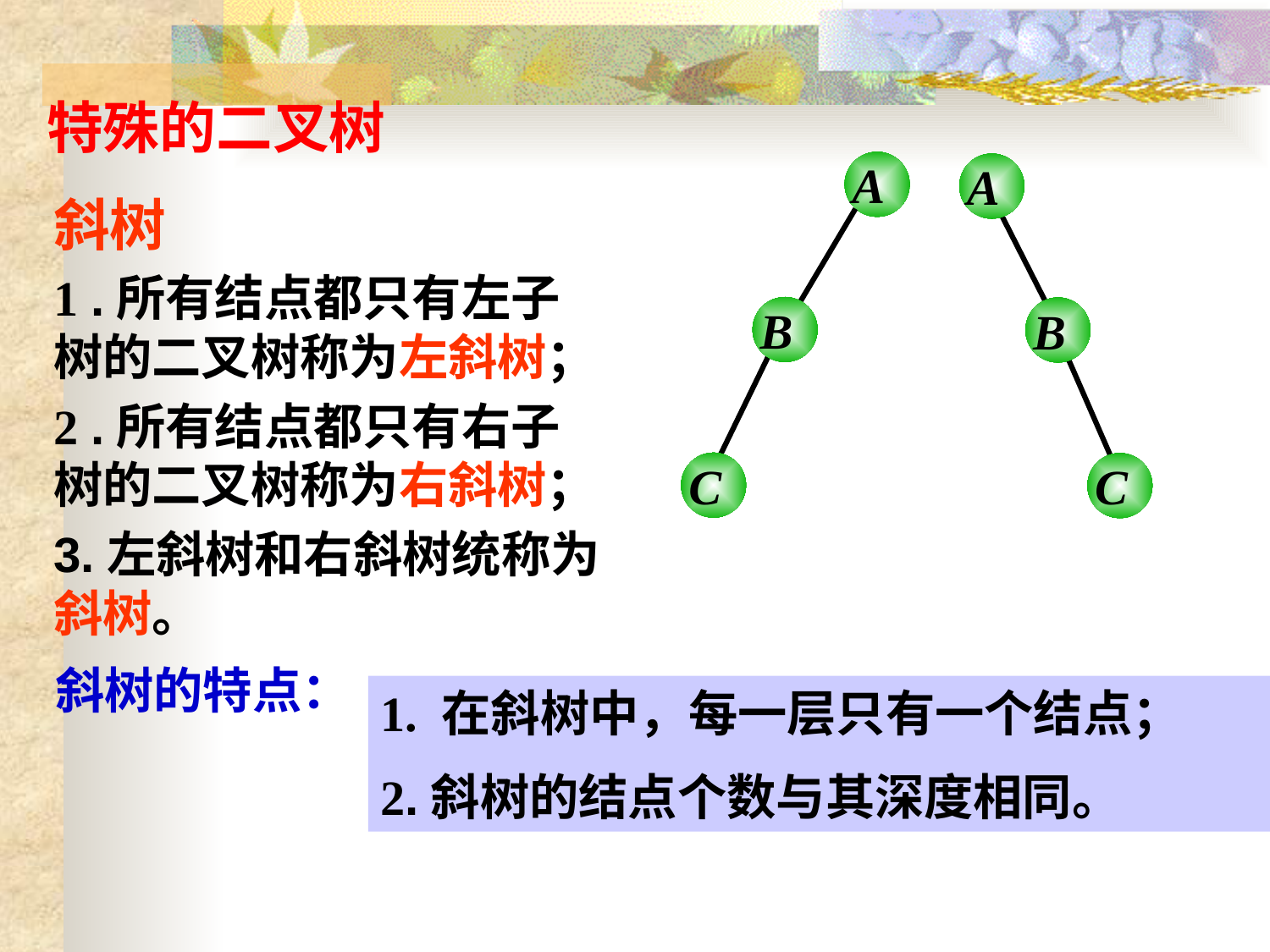

特殊的二叉树
A

B

C

A

B

C

斜树
1 .所有结点都只有左子树的二叉树称为左斜树；
2 .所有结点都只有右子树的二叉树称为右斜树；
3.左斜树和右斜树统称为斜树。
斜树的特点：
1. 在斜树中，每一层只有一个结点；
2.斜树的结点个数与其深度相同。